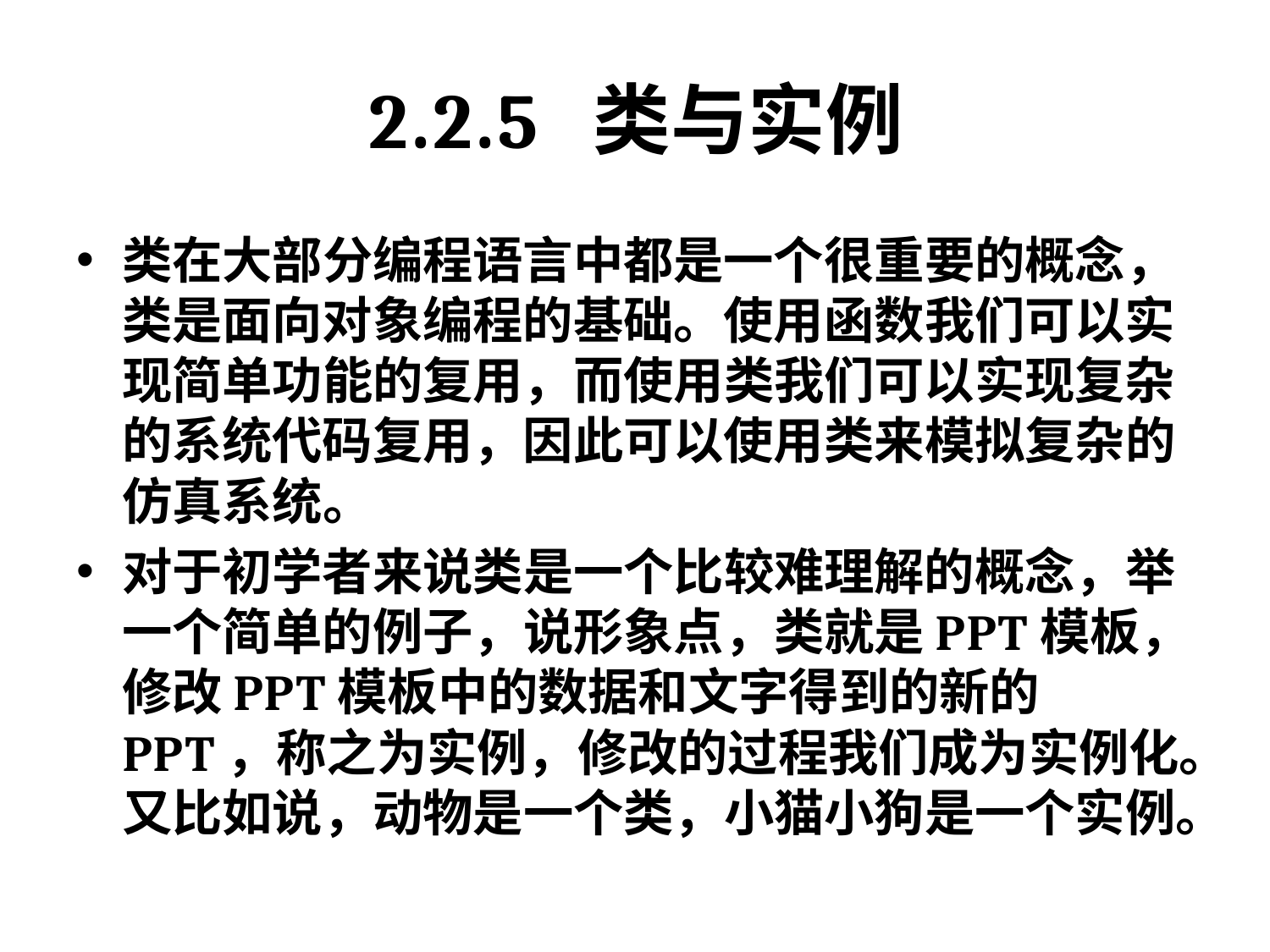

# 2.2.5  类与实例
类在大部分编程语言中都是一个很重要的概念，类是面向对象编程的基础。使用函数我们可以实现简单功能的复用，而使用类我们可以实现复杂的系统代码复用，因此可以使用类来模拟复杂的仿真系统。
对于初学者来说类是一个比较难理解的概念，举一个简单的例子，说形象点，类就是PPT模板，修改PPT模板中的数据和文字得到的新的PPT，称之为实例，修改的过程我们成为实例化。又比如说，动物是一个类，小猫小狗是一个实例。